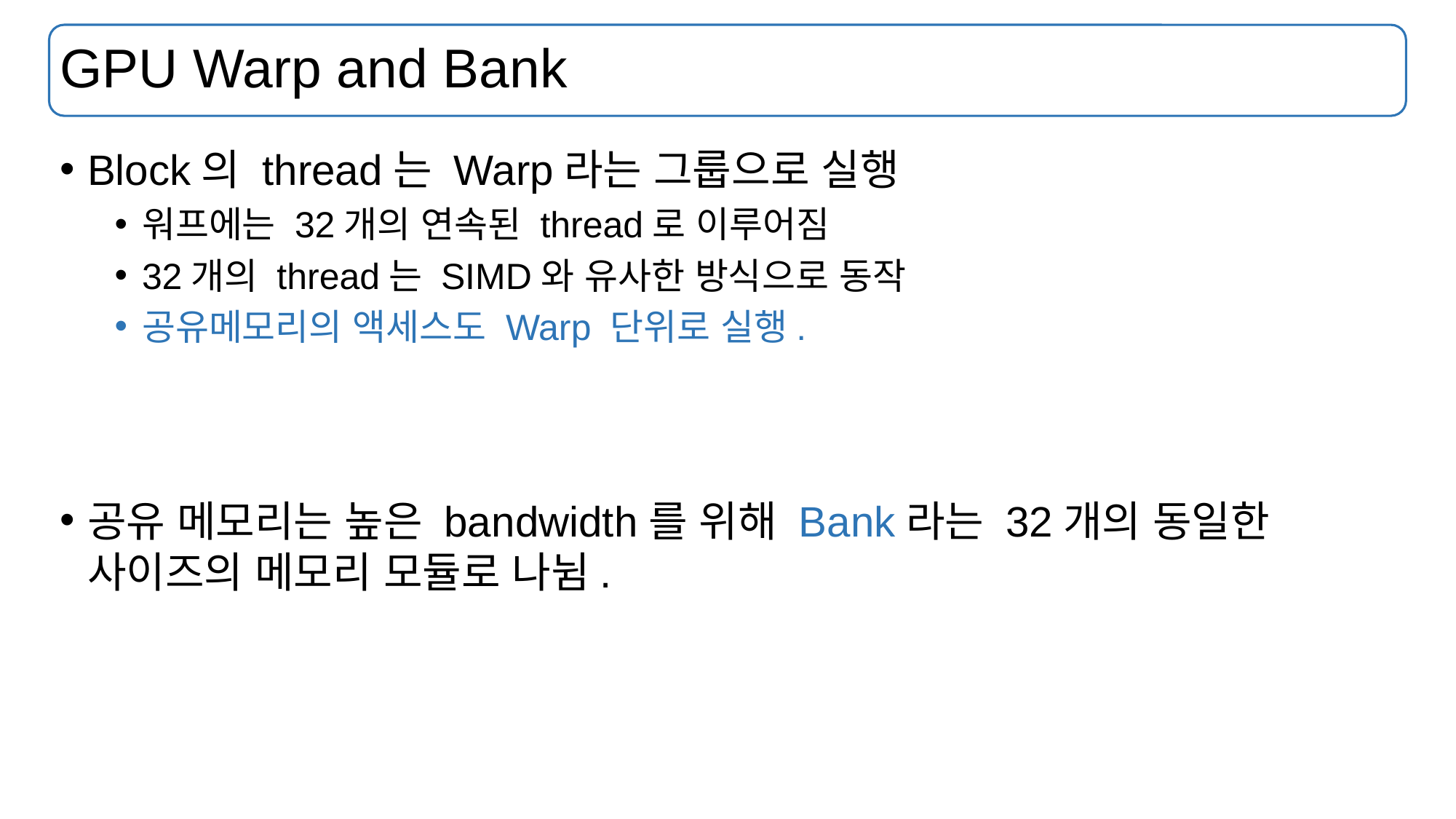

# GPU Warp and Bank
Block의 thread는 Warp라는 그룹으로 실행
워프에는 32개의 연속된 thread로 이루어짐
32개의 thread는 SIMD와 유사한 방식으로 동작
공유메모리의 액세스도 Warp 단위로 실행.

공유 메모리는 높은 bandwidth를 위해 Bank라는 32개의 동일한 사이즈의 메모리 모듈로 나뉨.